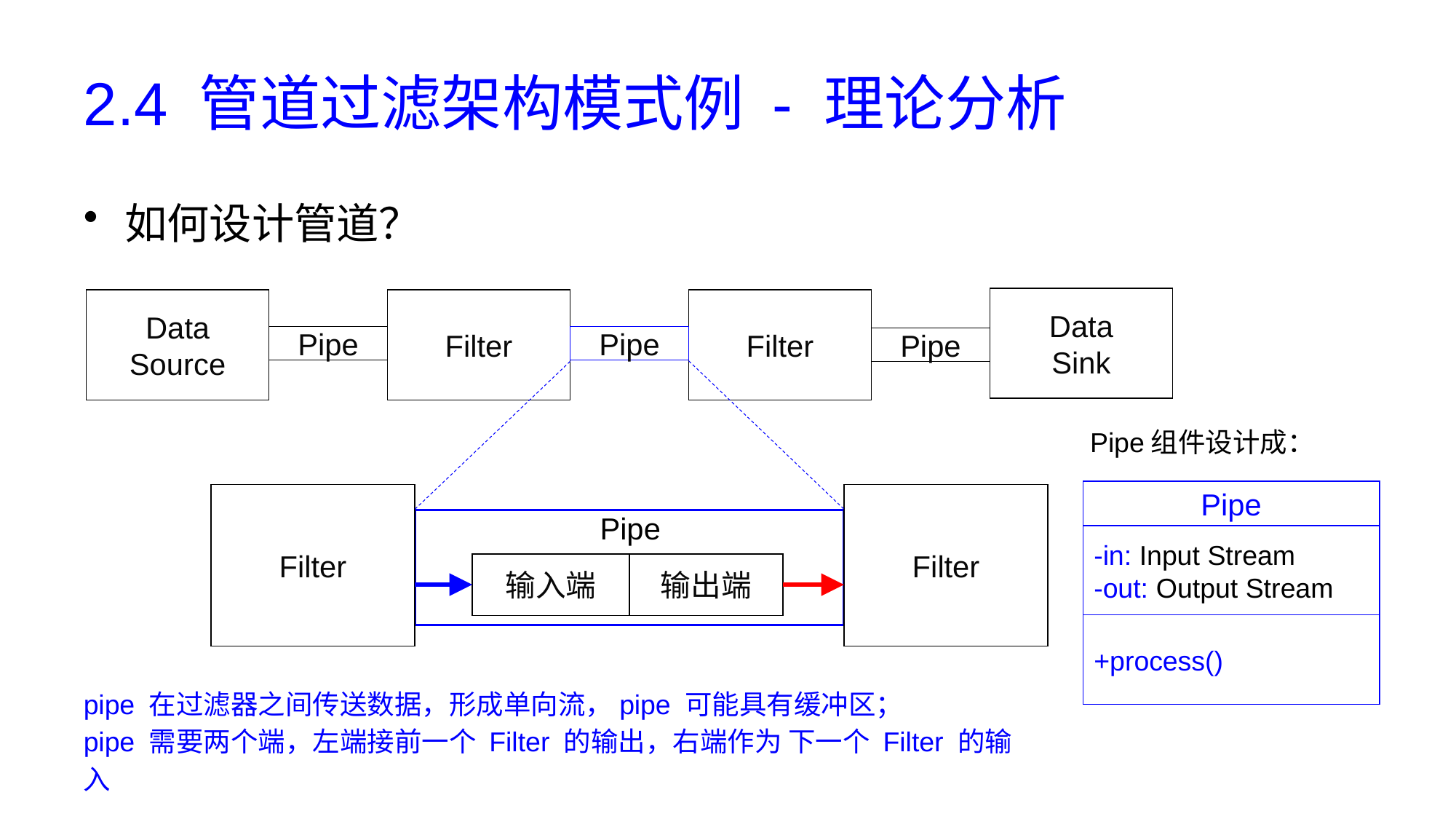

# 2.4 管道过滤架构模式例 - 理论分析
如何设计管道？
Data
Sink
Data
Source
Filter
Filter
Pipe
Pipe
Pipe
Pipe组件设计成：
Pipe
Filter
Filter
Pipe

输入端
输出端
-in: Input Stream
-out: Output Stream
+process()
pipe 在过滤器之间传送数据，形成单向流，pipe 可能具有缓冲区；
pipe 需要两个端，左端接前一个 Filter 的输出，右端作为 下一个 Filter 的输入
25